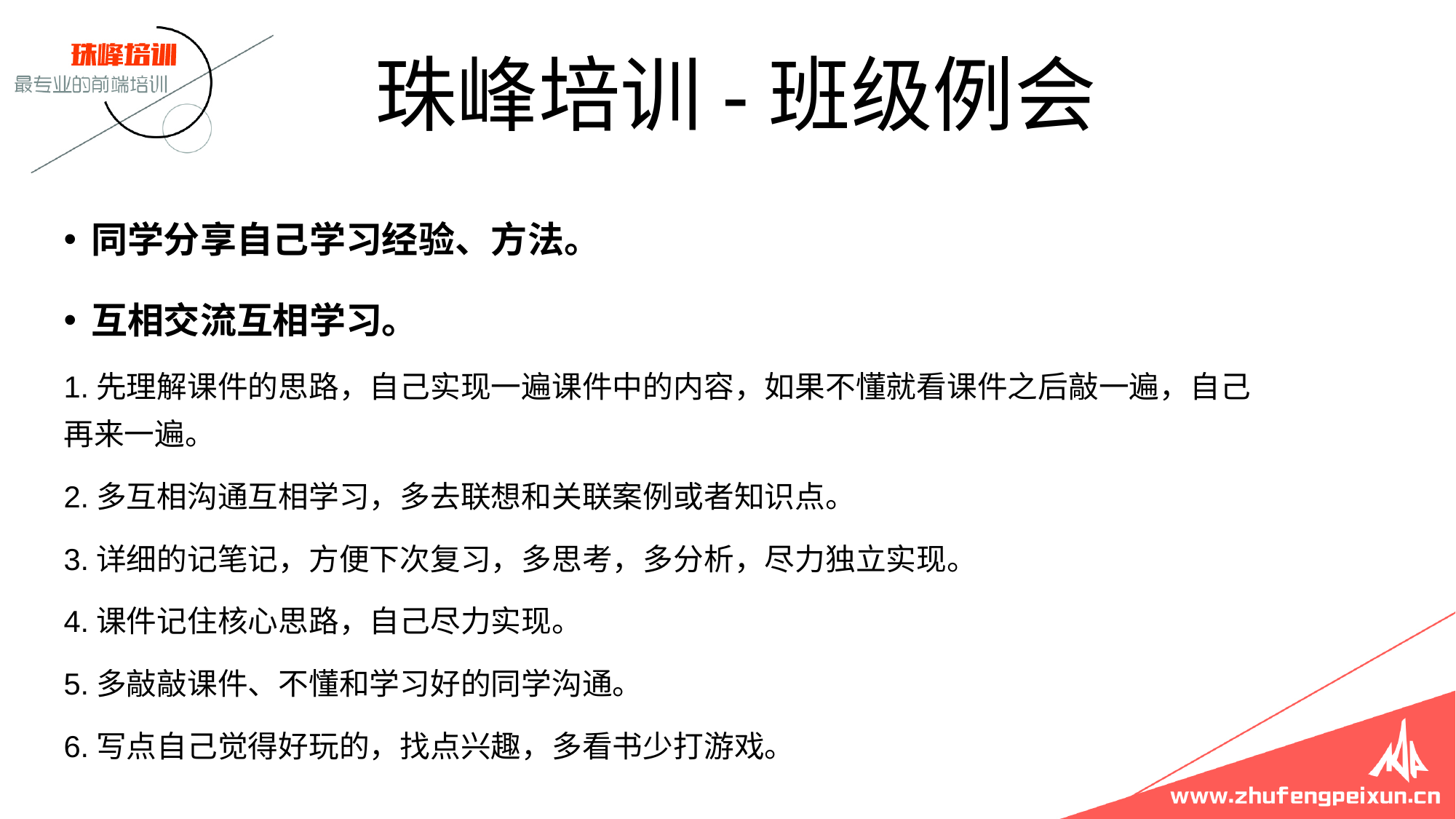

# 珠峰培训-班级例会
同学分享自己学习经验、方法。
互相交流互相学习。
1.先理解课件的思路，自己实现一遍课件中的内容，如果不懂就看课件之后敲一遍，自己再来一遍。
2.多互相沟通互相学习，多去联想和关联案例或者知识点。
3.详细的记笔记，方便下次复习，多思考，多分析，尽力独立实现。
4.课件记住核心思路，自己尽力实现。
5.多敲敲课件、不懂和学习好的同学沟通。
6.写点自己觉得好玩的，找点兴趣，多看书少打游戏。